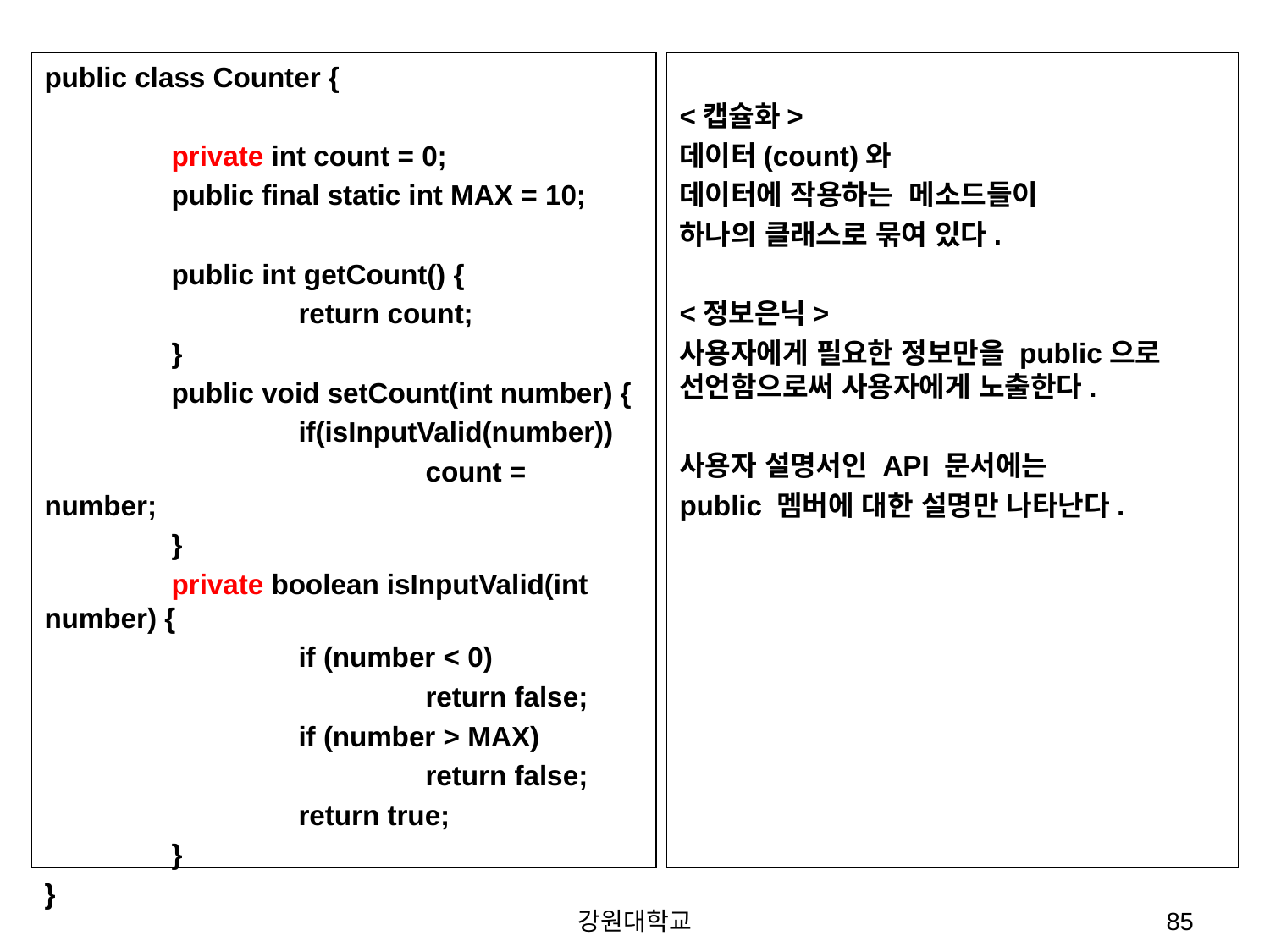

public class Counter {

	private int count = 0;
	public final static int MAX = 10;

	public int getCount() {
		return count;
	}
	public void setCount(int number) {
		if(isInputValid(number))
			count = number;
	}
	private boolean isInputValid(int number) {
		if (number < 0)
			return false;
		if (number > MAX)
			return false;
		return true;
	}
}

<캡슐화>
데이터(count)와
데이터에 작용하는  메소드들이
하나의 클래스로 묶여 있다.

<정보은닉>
사용자에게 필요한 정보만을 public으로 선언함으로써 사용자에게 노출한다.

사용자 설명서인 API 문서에는
public 멤버에 대한 설명만 나타난다.

강원대학교
85